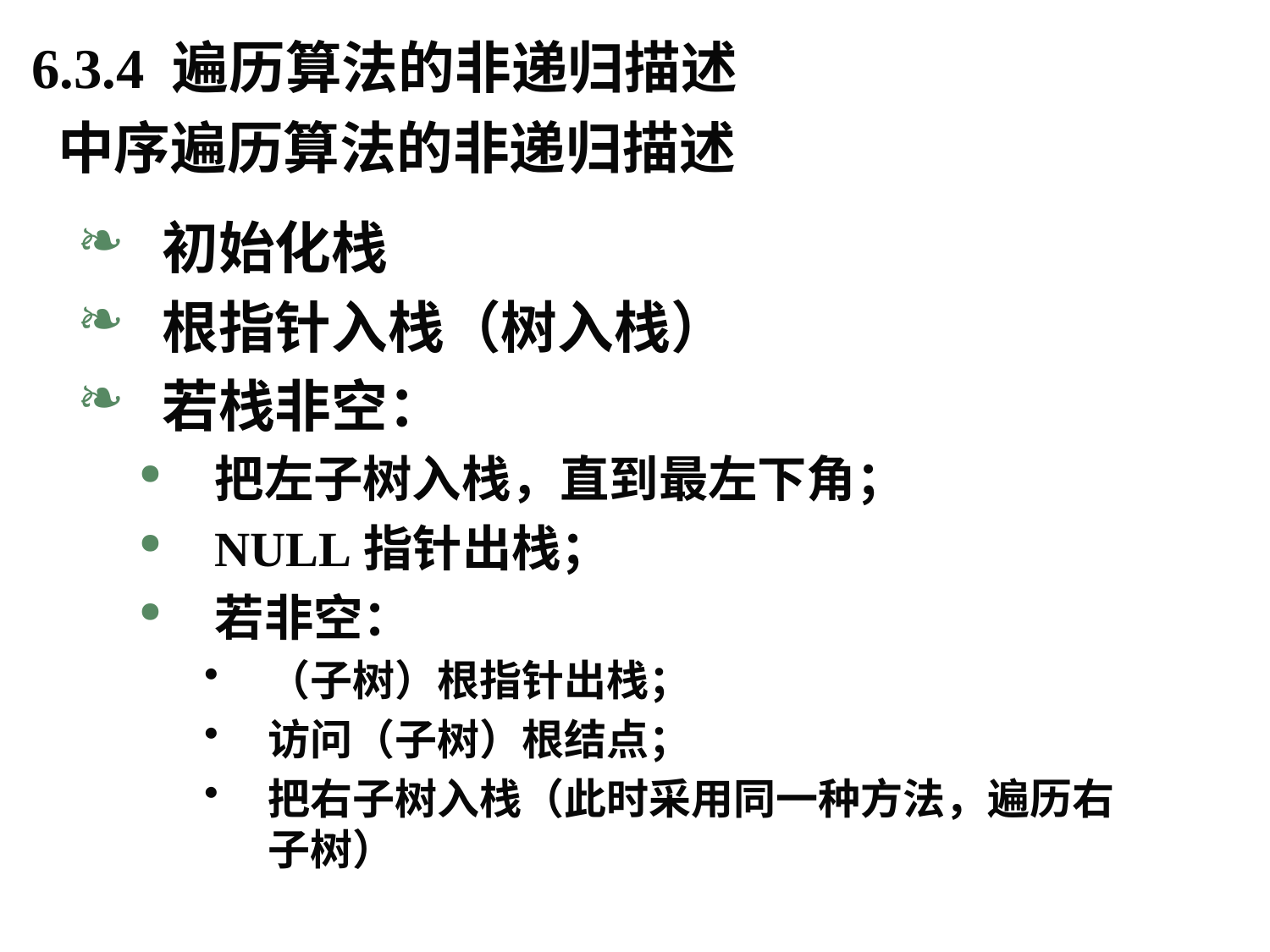

6.3.4 遍历算法的非递归描述
# 中序遍历算法的非递归描述
初始化栈
根指针入栈（树入栈）
若栈非空：
把左子树入栈，直到最左下角；
NULL指针出栈；
若非空：
（子树）根指针出栈；
访问（子树）根结点；
把右子树入栈（此时采用同一种方法，遍历右子树）